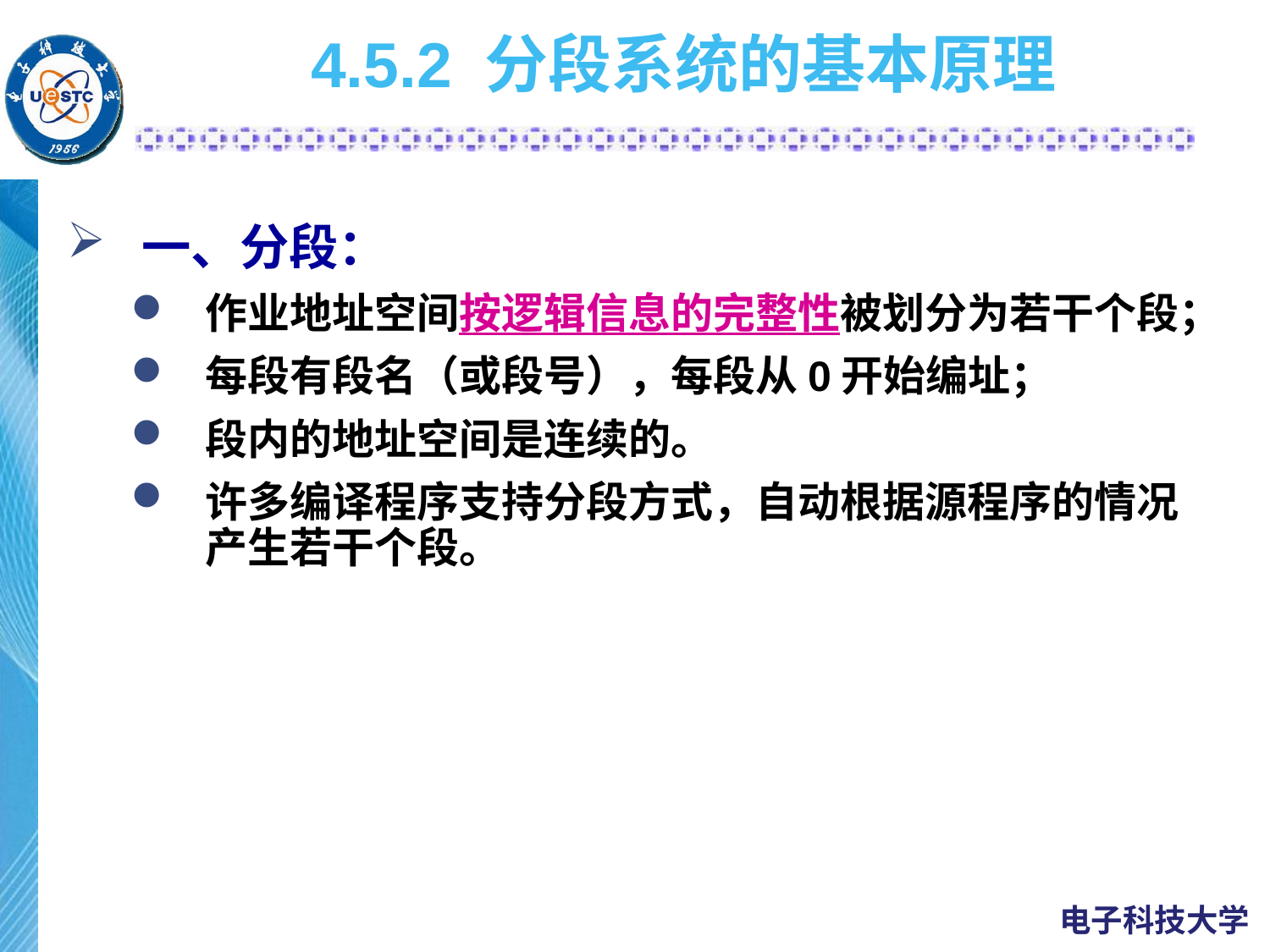

# 4.5.2 分段系统的基本原理
一、分段：
作业地址空间按逻辑信息的完整性被划分为若干个段；
每段有段名（或段号），每段从0开始编址；
段内的地址空间是连续的。
许多编译程序支持分段方式，自动根据源程序的情况产生若干个段。